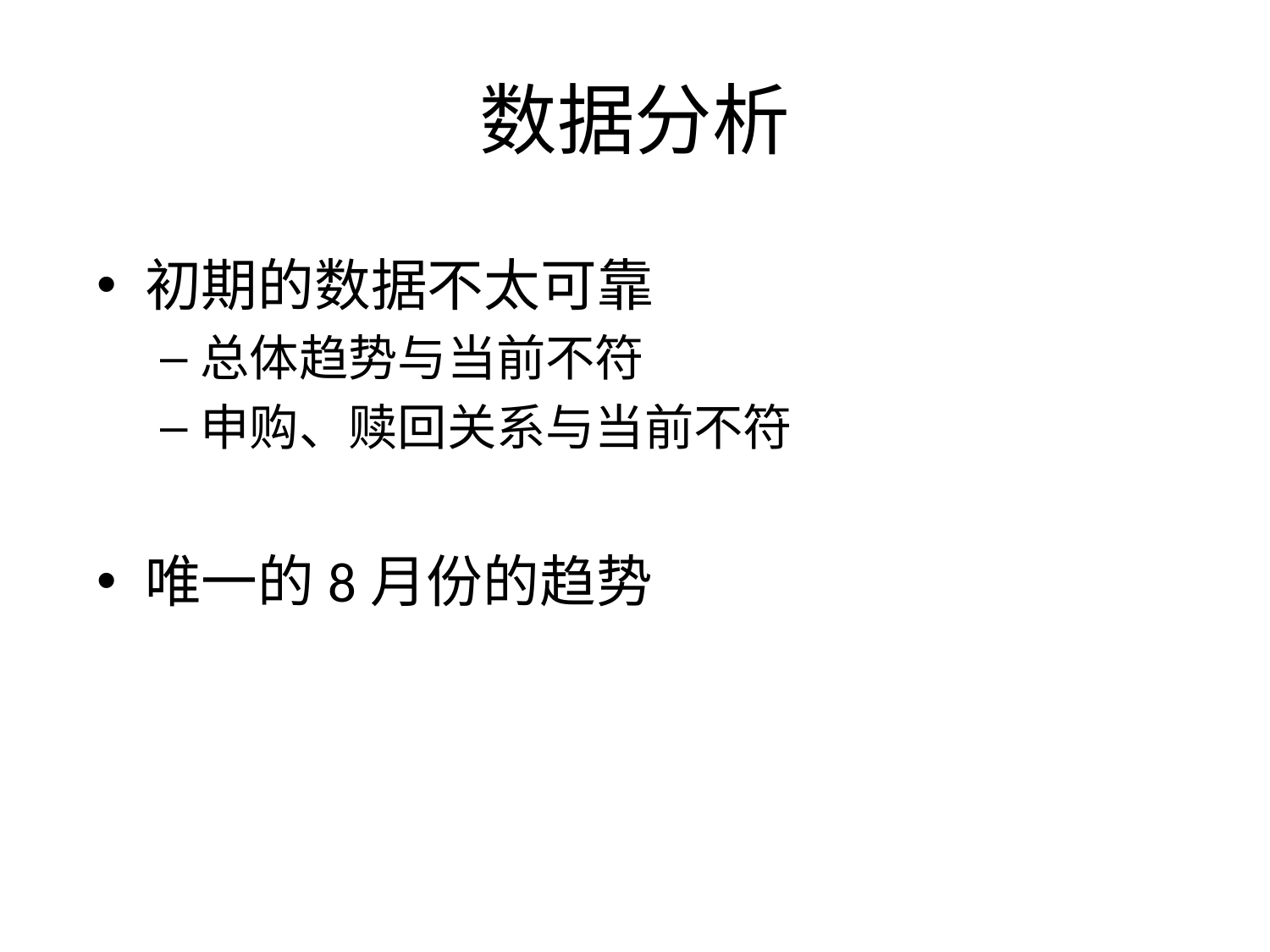

# 数据分析

初期的数据不太可靠
总体趋势与当前不符
申购、赎回关系与当前不符

唯一的8月份的趋势